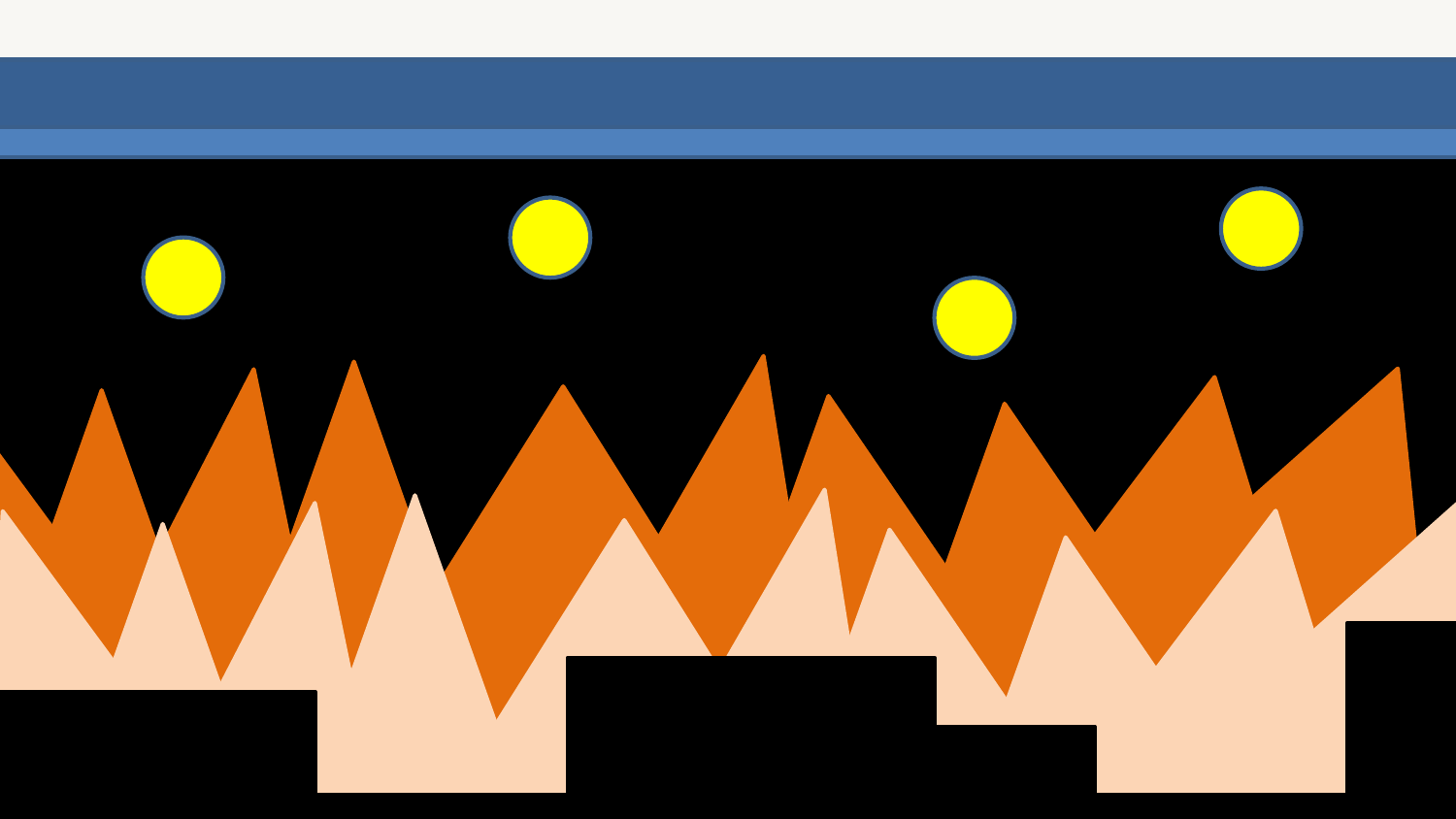

光害

Djsfjioewjfkldjfisojfiowjeflkjfioejfoiewjfejklfsjioeof
Fjieowfjijfksjfiojljfkdlsjf jiweojflfjkl jifjlsjfi jijfieojf jifjsljfkljfis jisjflksdjfiowj

Djsfjioewjfkldjfisojfiowjeflkjfioejfoiewjfejklfsjioeof
Fjieowfjijfksjfiojljfkdlsjf jiweojflfjkl jifjlsjfi jijfieojf jifjsljfkljfis jisjflksdjfiowj
Djsfjioewjfkldjfisojfiowjeflkjfioejfoiewjfejklfsjioeof
Fjieowfjijfksjfiojljfkdlsjf jiweojflfjkl jifjlsjfi jijfieojf jifjsljfkljfis jisjflksdjfiowj